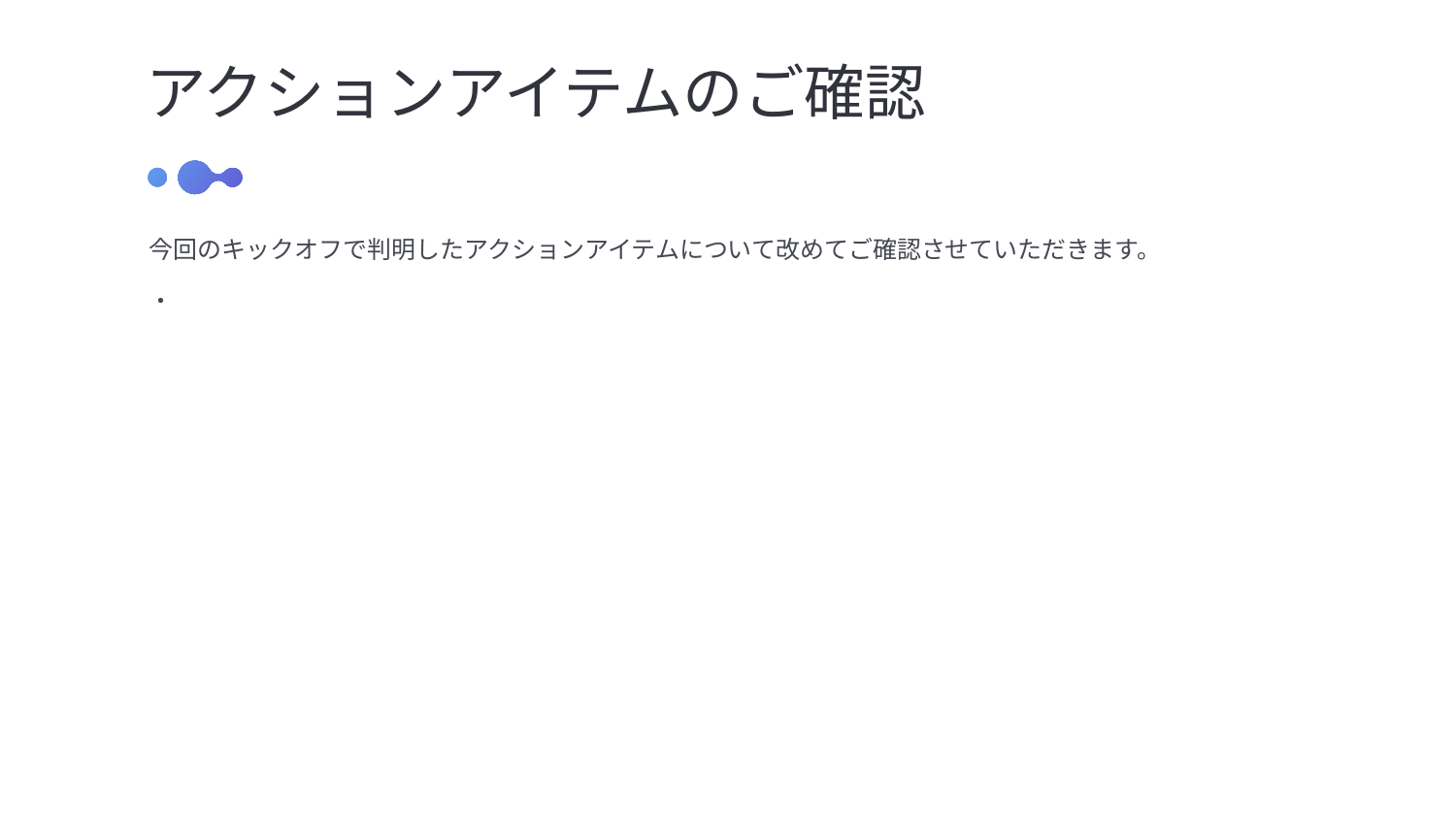

アクションアイテムのご確認

今回のキックオフで判明したアクションアイテムについて改めてご確認させていただきます。
・